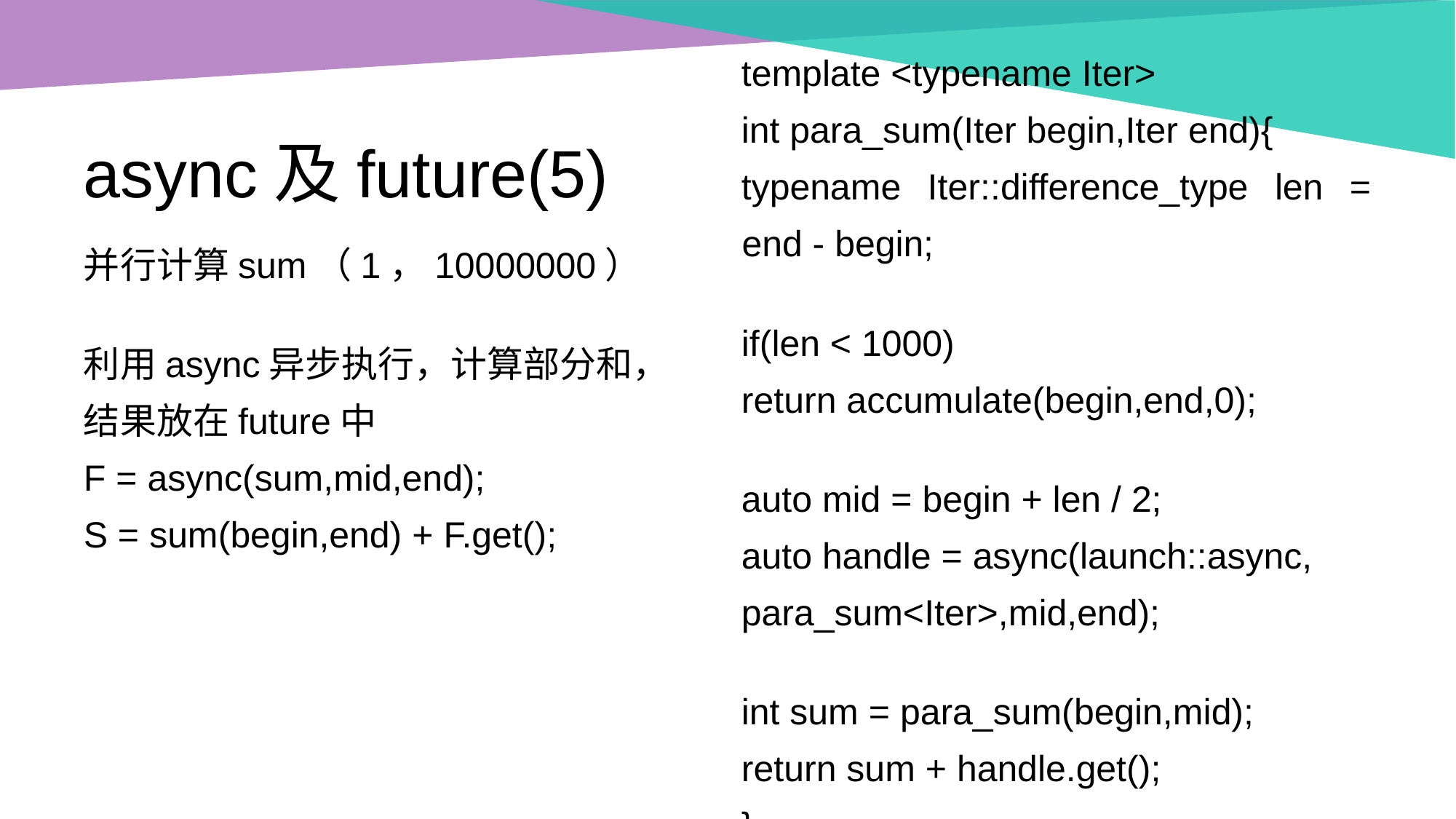

template <typename Iter>
int para_sum(Iter begin,Iter end){
typename Iter::difference_type len = end - begin;

if(len < 1000)
return accumulate(begin,end,0);

auto mid = begin + len / 2;
auto handle = async(launch::async,
para_sum<Iter>,mid,end);

int sum = para_sum(begin,mid);
return sum + handle.get();
}

async及future(5)
并行计算sum（1，10000000）

利用async异步执行，计算部分和，
结果放在future中
F = async(sum,mid,end);
S = sum(begin,end) + F.get();